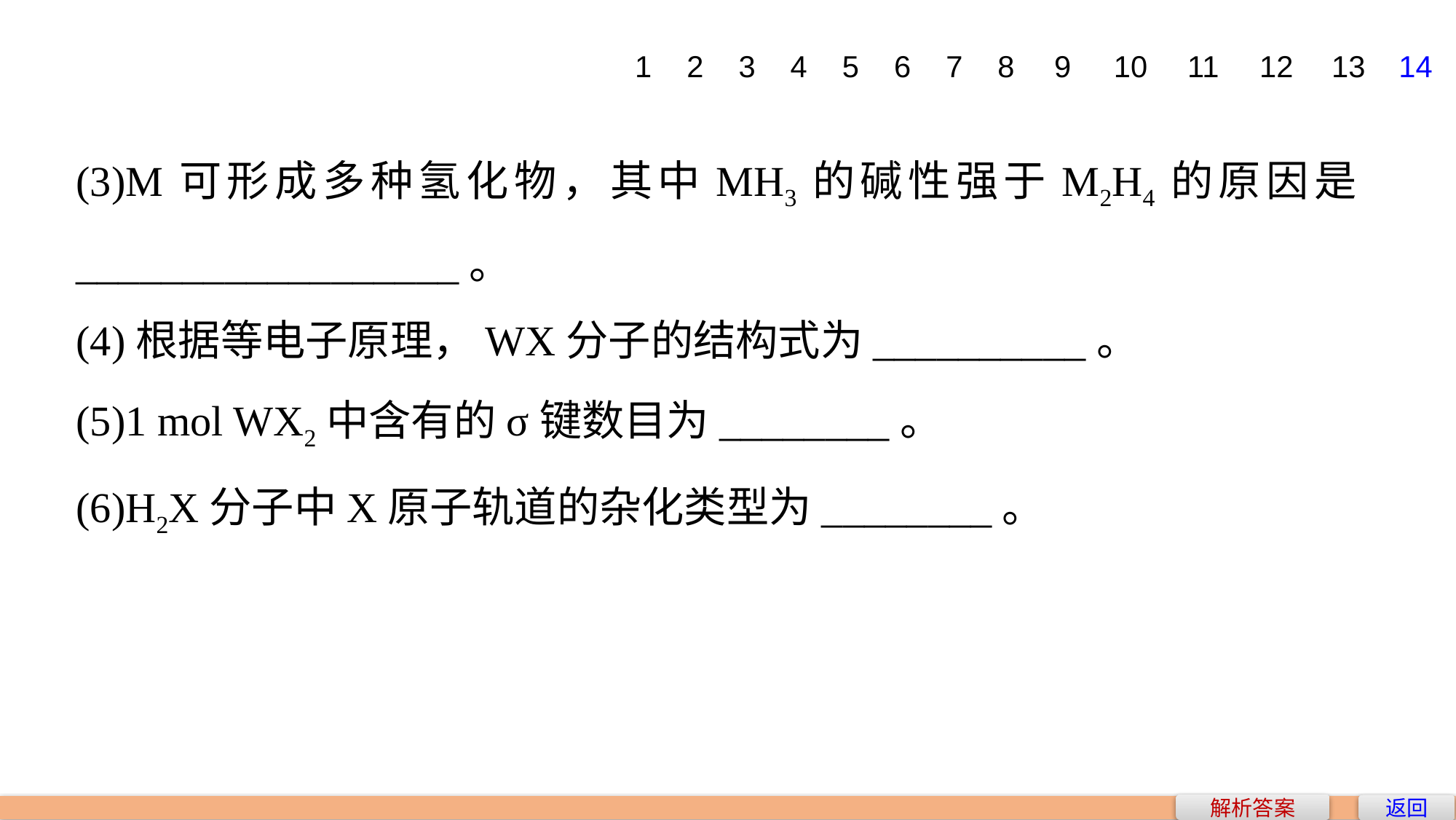

1
2
3
4
5
6
7
8
9
10
11
12
13
14
(3)M可形成多种氢化物，其中MH3的碱性强于M2H4的原因是__________________。
(4)根据等电子原理，WX分子的结构式为__________。
(5)1 mol WX2中含有的σ键数目为________。
(6)H2X分子中X原子轨道的杂化类型为________。
解析答案
返回